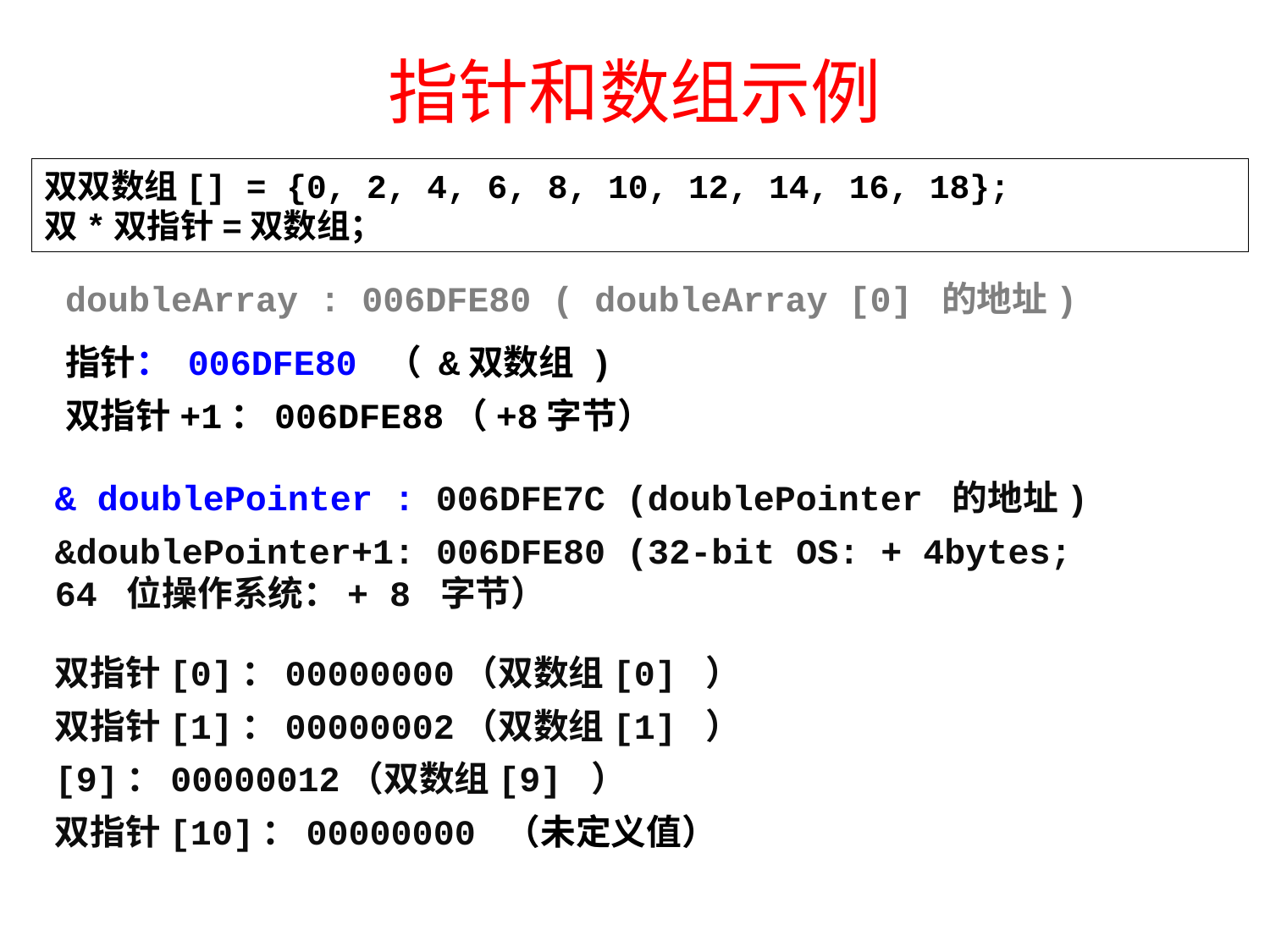

# 指针和数组示例
双双数组[] = {0, 2, 4, 6, 8, 10, 12, 14, 16, 18};
双*双指针=双数组；
doubleArray : 006DFE80 ( doubleArray [0] 的地址)
指针： 006DFE80 （ &双数组 )
双指针+1：006DFE88（+8字节）
& doublePointer : 006DFE7C (doublePointer 的地址)
&doublePointer+1: 006DFE80 (32-bit OS: + 4bytes;
64 位操作系统：+ 8 字节）
双指针[0]：00000000（双数组[0] ）
双指针[1]：00000002（双数组[1] ）
[9]：00000012（双数组[9] ）
双指针[10]：00000000 （未定义值）